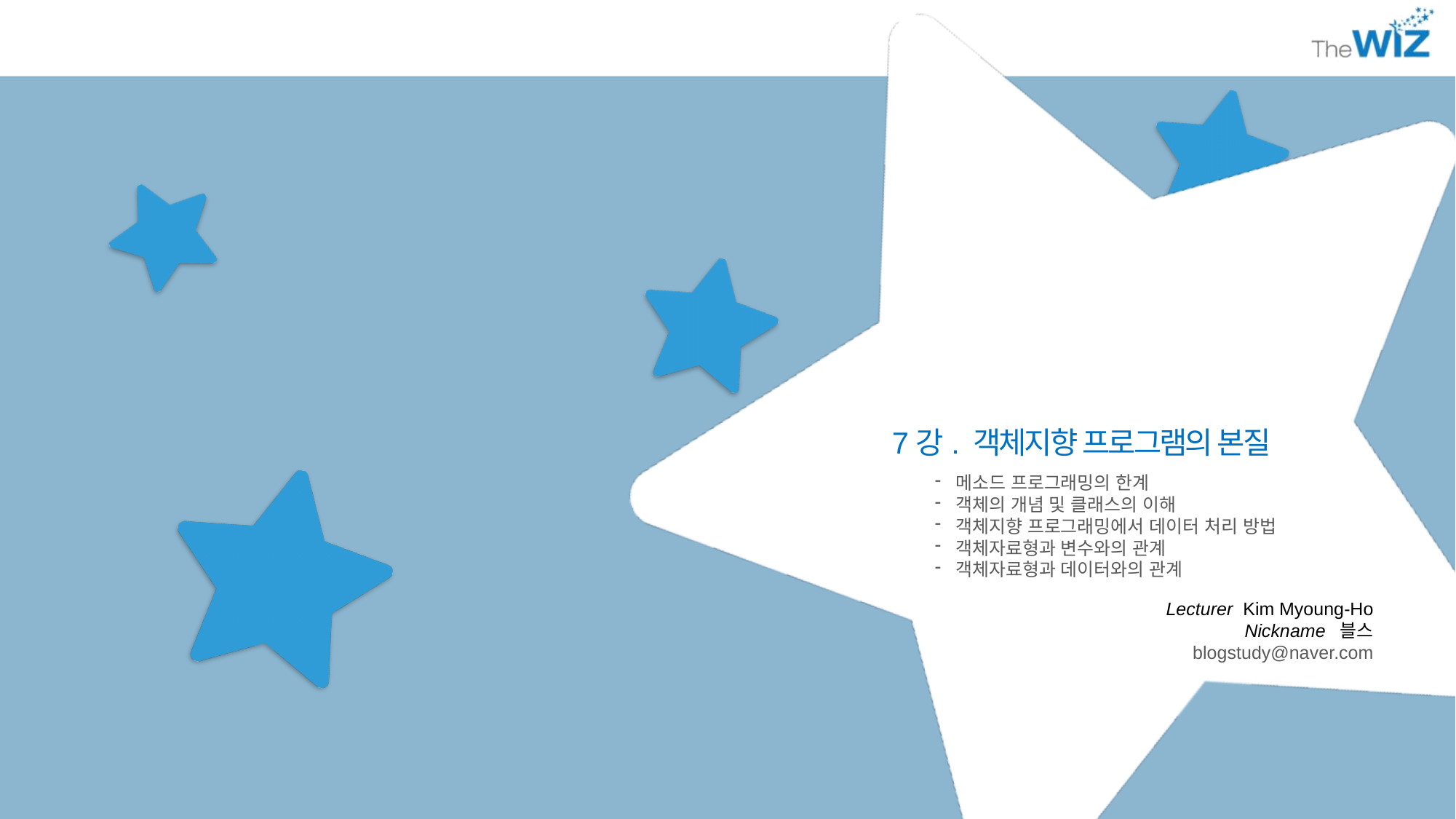

7강. 객체지향 프로그램의 본질
메소드 프로그래밍의 한계
객체의 개념 및 클래스의 이해
객체지향 프로그래밍에서 데이터 처리 방법
객체자료형과 변수와의 관계
객체자료형과 데이터와의 관계
Lecturer  Kim Myoung-Ho
Nickname  블스
blogstudy@naver.com